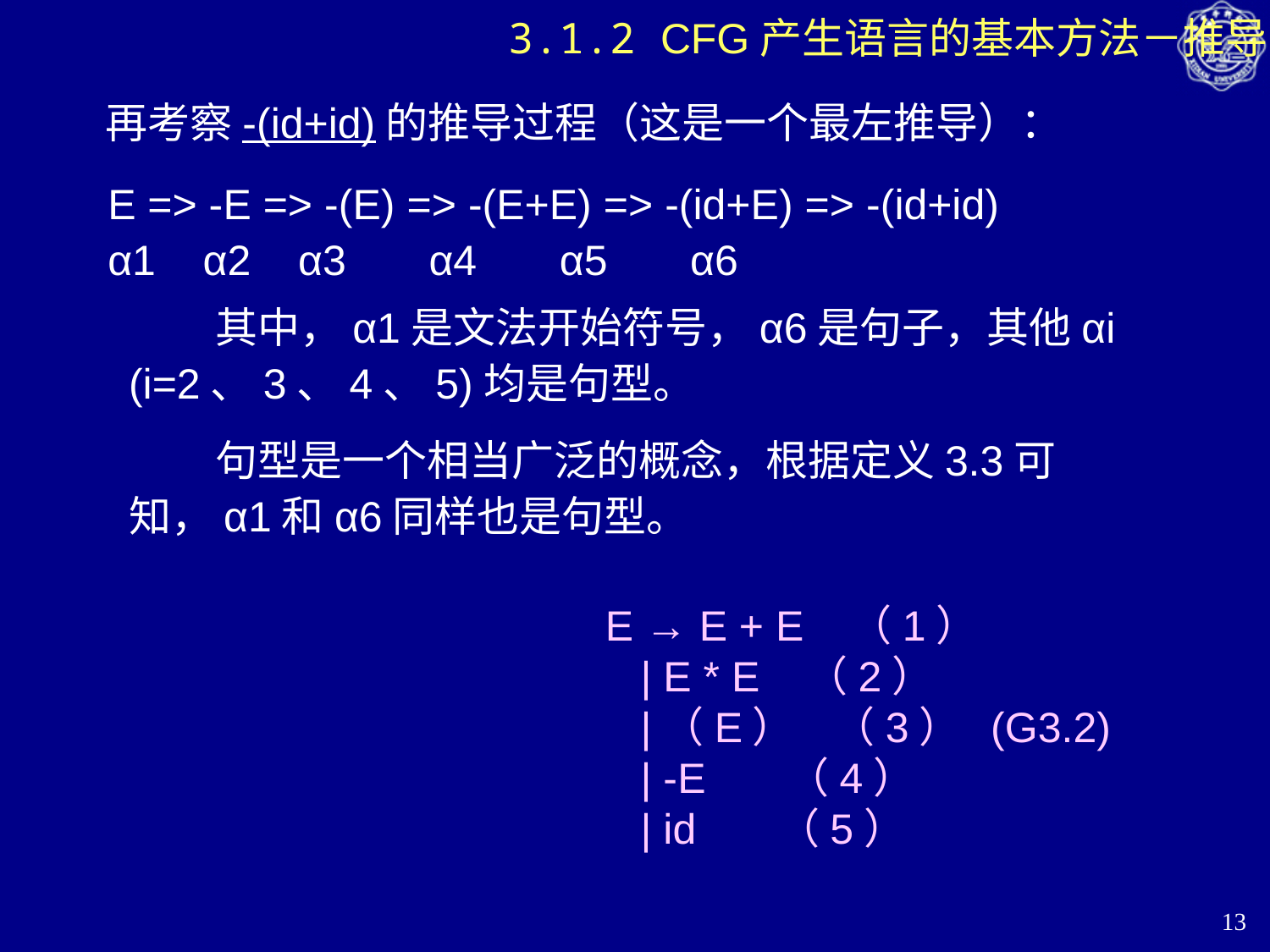

# 3.1.2 CFG产生语言的基本方法－推导
再考察-(id+id)的推导过程（这是一个最左推导）：
E => -E => -(E) => -(E+E) => -(id+E) => -(id+id)
α1    α2    α3       α4       α5       α6
        其中，α1是文法开始符号，α6是句子，其他αi (i=2、3、4、5)均是句型。
        句型是一个相当广泛的概念，根据定义3.3可知，α1和α6同样也是句型。
E → E + E   （1）
   | E * E   （2）
   |（E）    （3）  (G3.2)
   | -E      （4）
   | id      （5）
13